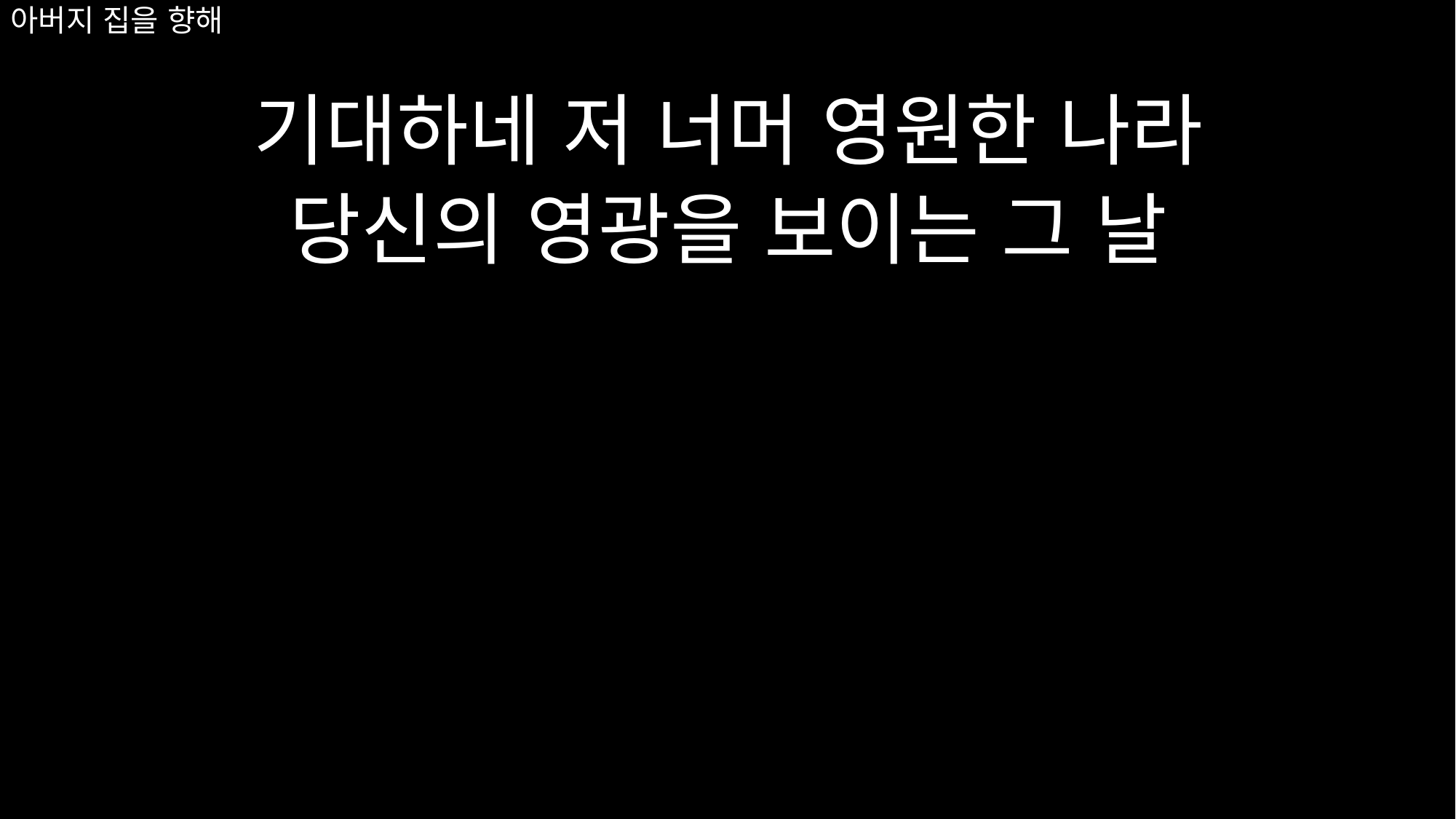

기대하네 저 너머 영원한 나라
당신의 영광을 보이는 그 날

# 아버지 집을 향해